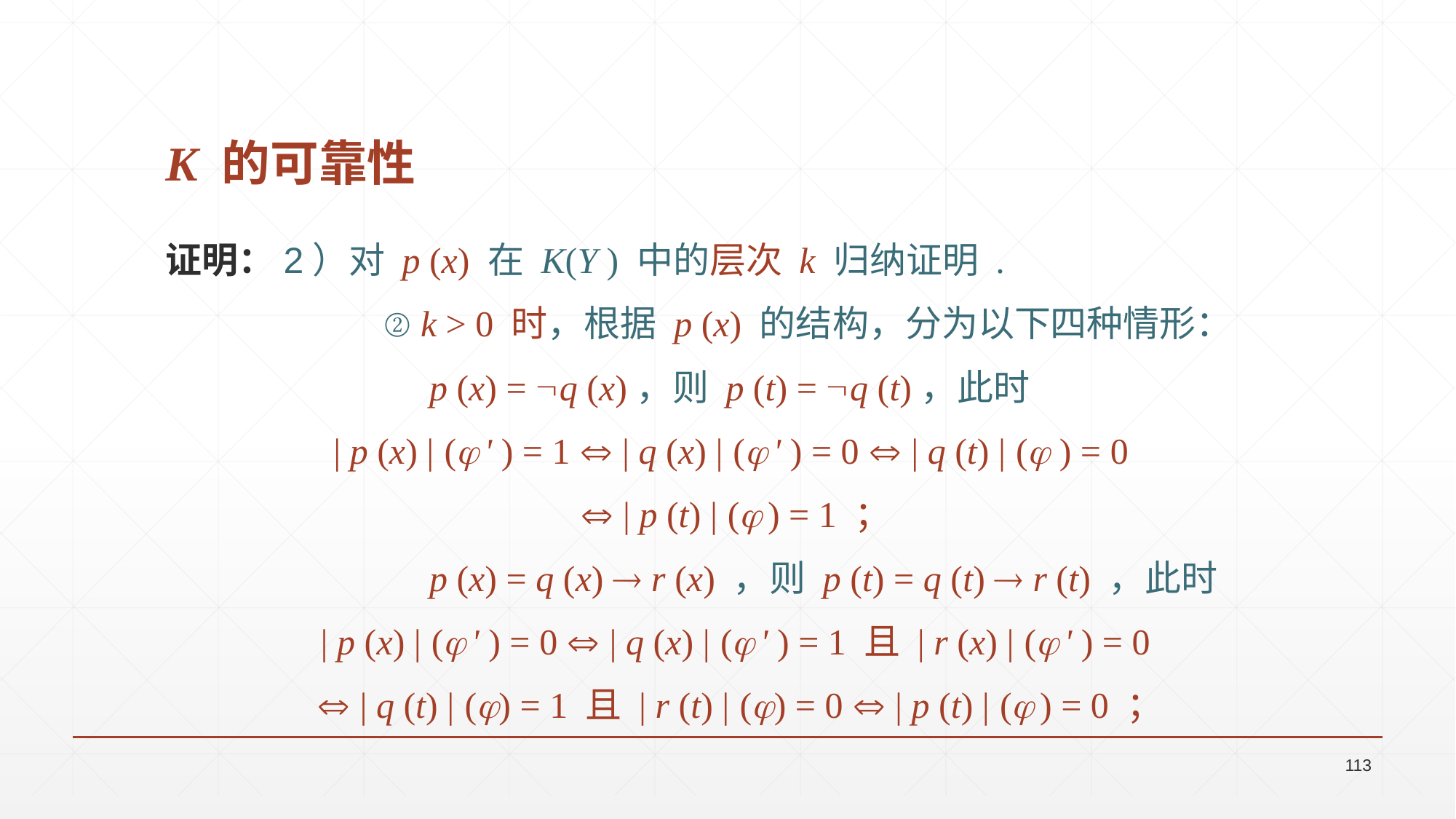

# K 的可靠性
证明：2）对 p (x) 在 K(Y ) 中的层次 k 归纳证明 .
		② k > 0 时，根据 p (x) 的结构，分为以下四种情形：
		     p (x) = ¬q (x)，则 p (t) = ¬q (t)，此时
| p (x) | (ϕ ʹ ) = 1 ⇔ | q (x) | (ϕ ʹ ) = 0 ⇔ | q (t) | (ϕ ) = 0
⇔ | p (t) | (ϕ ) = 1 ；
		     p (x) = q (x) → r (x) ，则 p (t) = q (t) → r (t) ，此时
| p (x) | (ϕ ʹ ) = 0 ⇔ | q (x) | (ϕ ʹ ) = 1 且 | r (x) | (ϕ ʹ ) = 0
 ⇔ | q (t) | (ϕ) = 1 且 | r (t) | (ϕ) = 0 ⇔ | p (t) | (ϕ ) = 0 ；

113